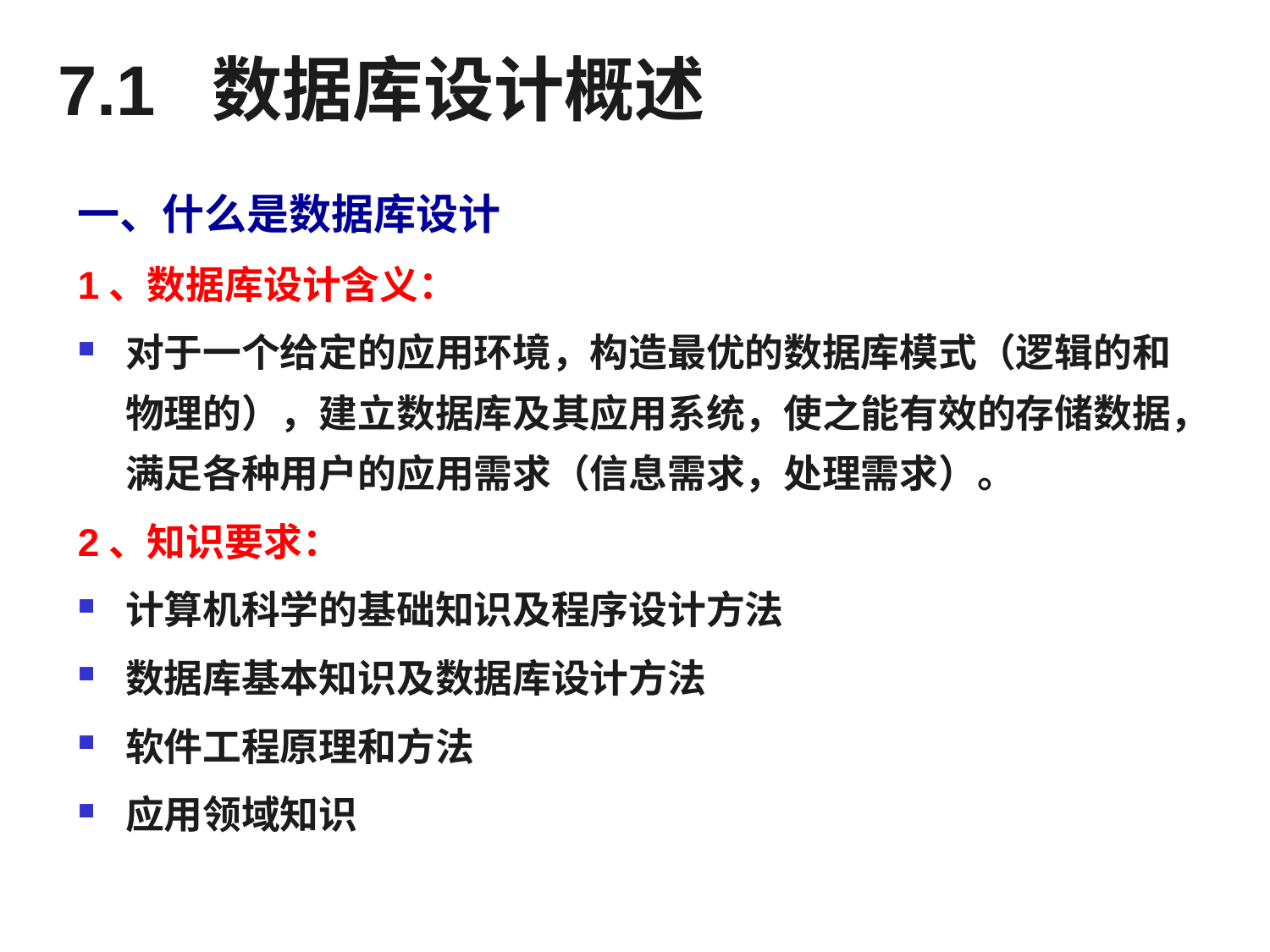

# 7.1  数据库设计概述
一、什么是数据库设计
1、数据库设计含义：
对于一个给定的应用环境，构造最优的数据库模式（逻辑的和物理的），建立数据库及其应用系统，使之能有效的存储数据，满足各种用户的应用需求（信息需求，处理需求）。
2、知识要求：
计算机科学的基础知识及程序设计方法
数据库基本知识及数据库设计方法
软件工程原理和方法
应用领域知识